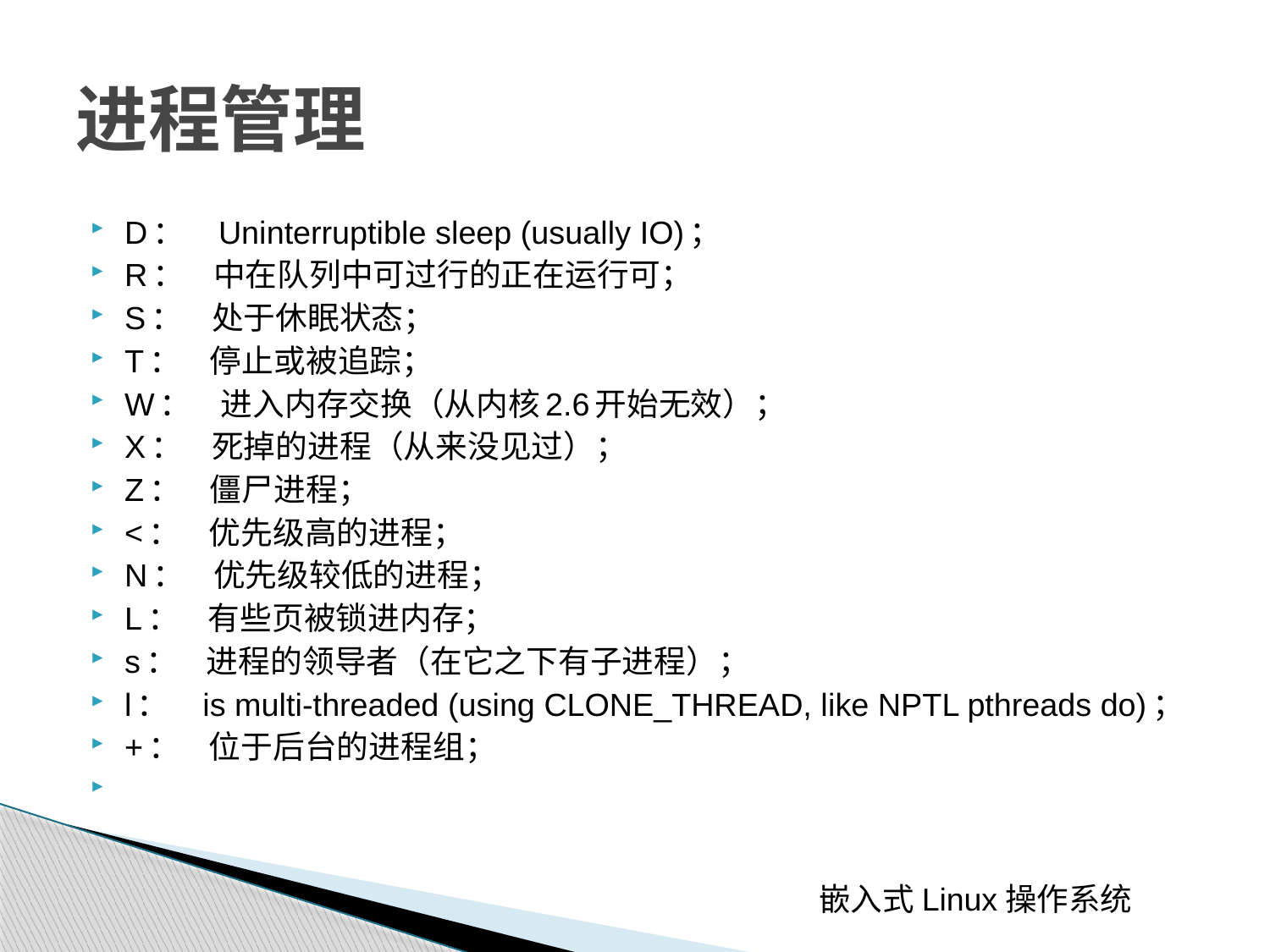

# 进程管理
D：    Uninterruptible sleep (usually IO)；
R：    中在队列中可过行的正在运行可；
S：    处于休眠状态；
T：    停止或被追踪；
W：    进入内存交换（从内核2.6开始无效）；
X：    死掉的进程（从来没见过）；
Z：    僵尸进程；
<：    优先级高的进程；
N：    优先级较低的进程；
L：    有些页被锁进内存；
s：    进程的领导者（在它之下有子进程）；
l：    is multi-threaded (using CLONE_THREAD, like NPTL pthreads do)；
+：    位于后台的进程组；

         嵌入式Linux操作系统